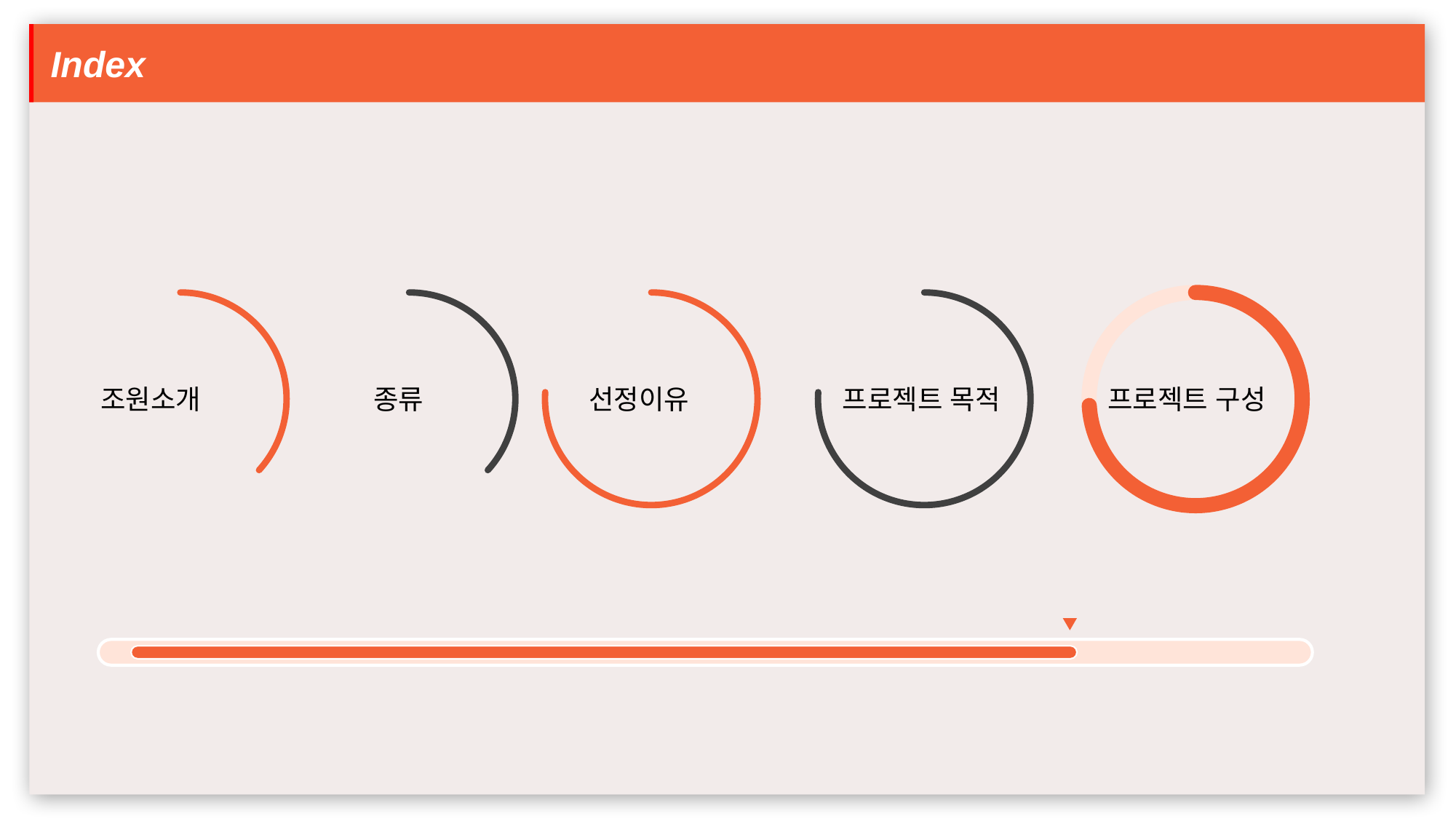

Index

조원소개

종류

선정이유

프로젝트 목적
프로젝트 구성